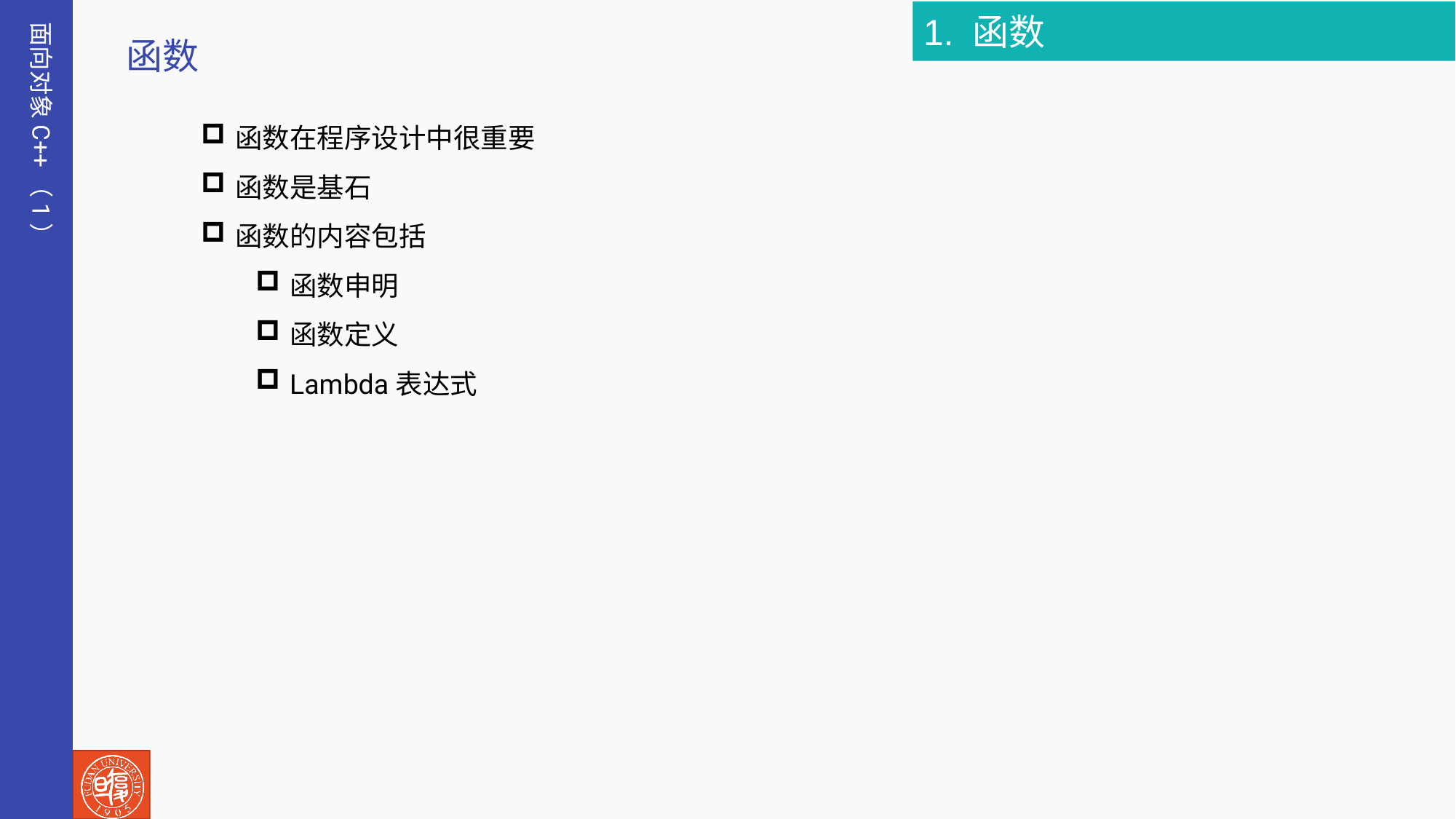

1. 函数
面向对象C++（1）
函数
函数在程序设计中很重要
函数是基石
函数的内容包括
函数申明
函数定义
Lambda表达式